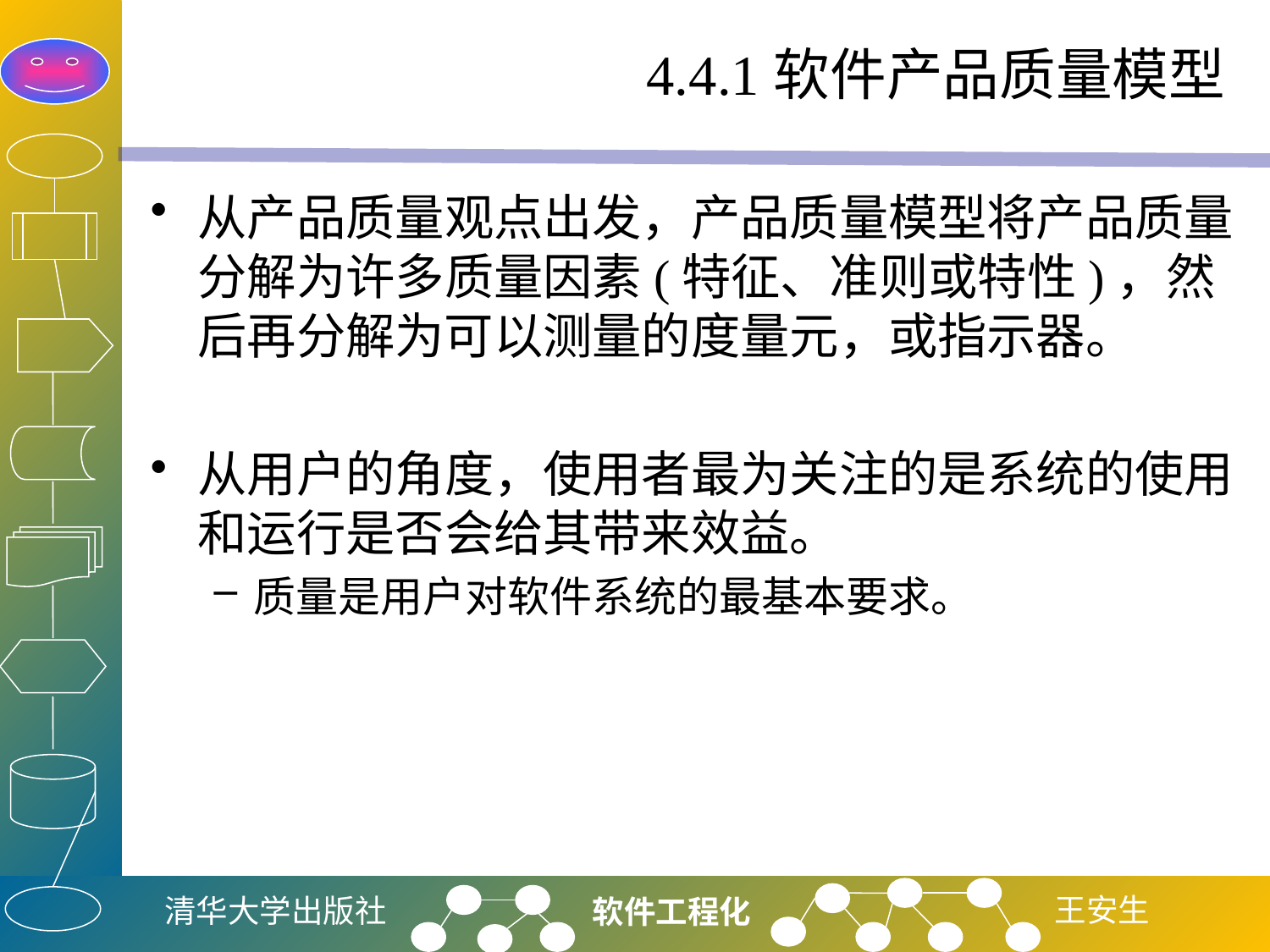

# 4.4.1软件产品质量模型
从产品质量观点出发，产品质量模型将产品质量分解为许多质量因素(特征、准则或特性)，然后再分解为可以测量的度量元，或指示器。

从用户的角度，使用者最为关注的是系统的使用和运行是否会给其带来效益。
质量是用户对软件系统的最基本要求。